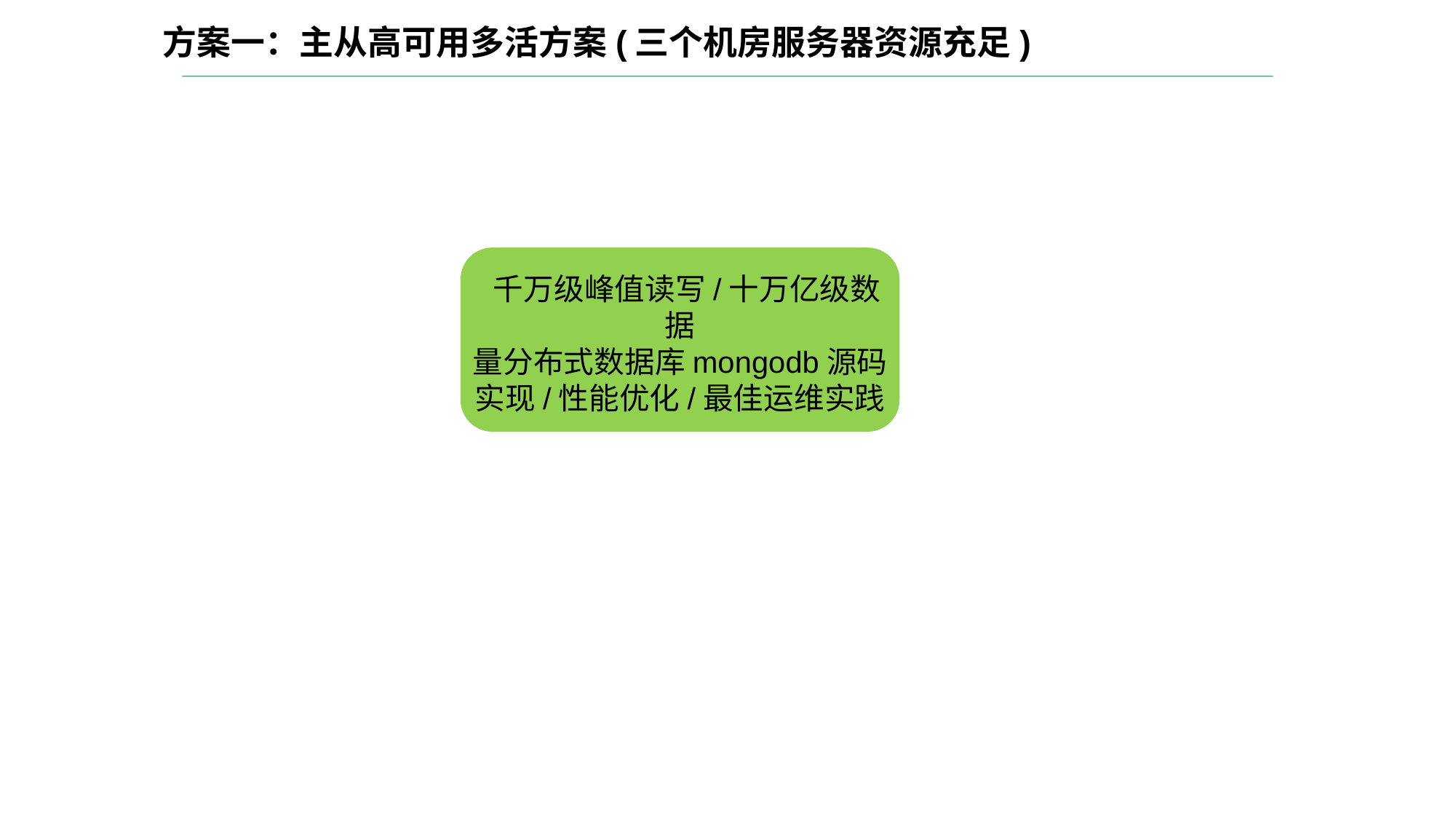

方案一：主从高可用多活方案(三个机房服务器资源充足)

 千万级峰值读写/十万亿级数据
量分布式数据库mongodb源码
实现/性能优化/最佳运维实践